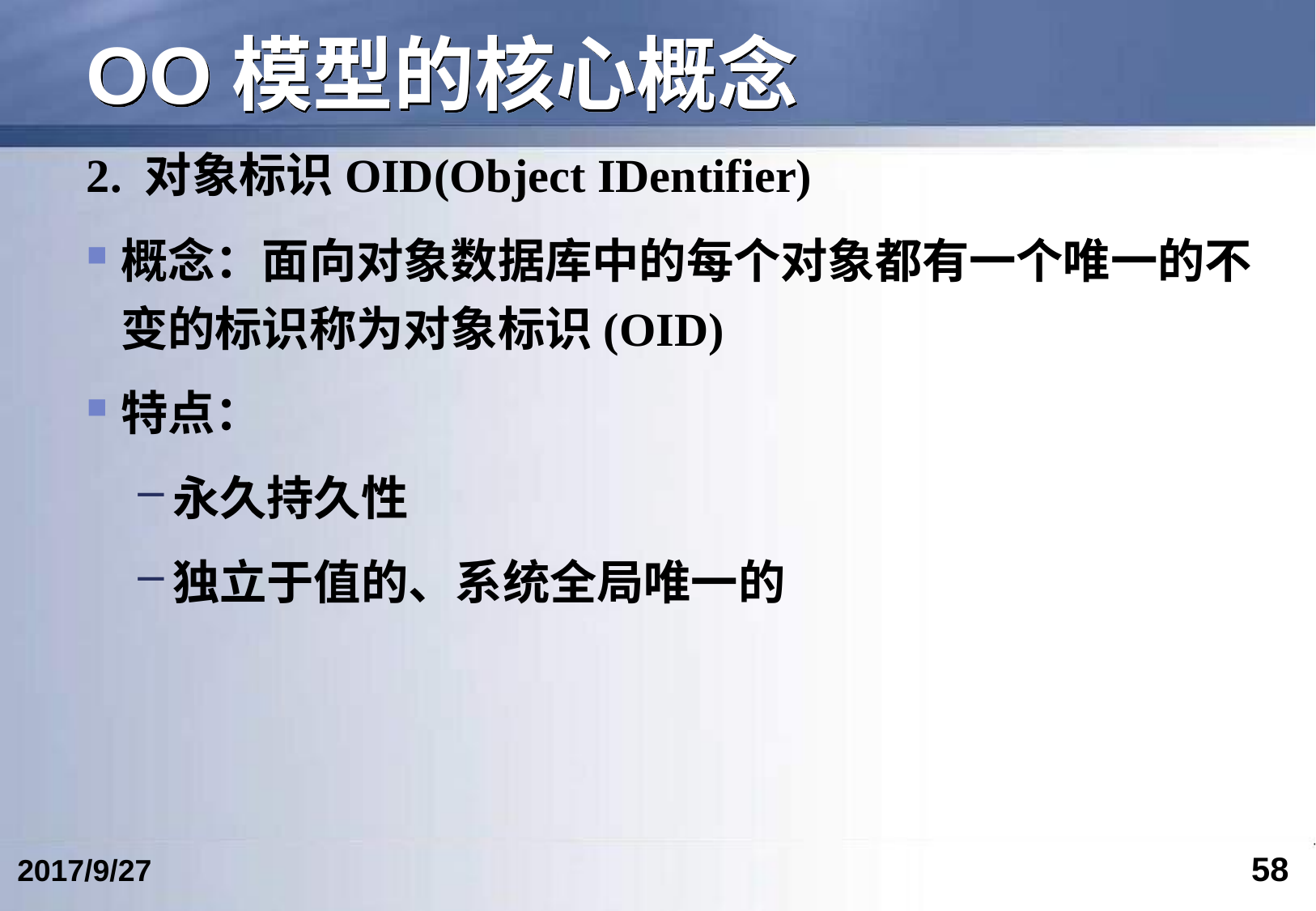

# OO模型的核心概念
2. 对象标识OID(Object IDentifier)
概念：面向对象数据库中的每个对象都有一个唯一的不变的标识称为对象标识(OID)
特点：
永久持久性
独立于值的、系统全局唯一的

58
2017/9/27